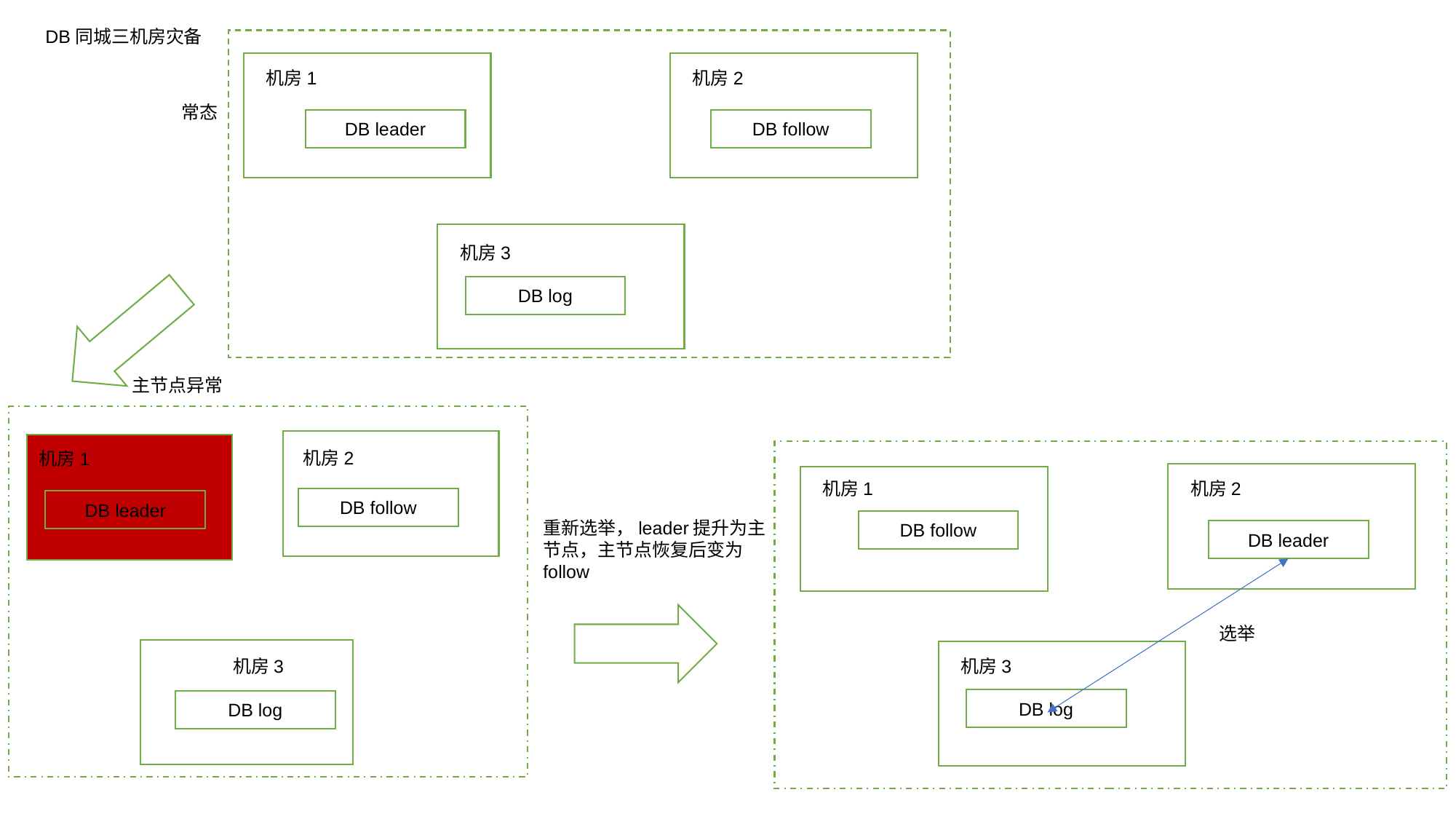

DB同城三机房灾备

机房1
机房2
常态
DB leader
DB follow

机房3
DB log

主节点异常

机房2

机房1

机房1
机房2
DB follow
DB leader
重新选举，leader提升为主节点，主节点恢复后变为follow
DB follow
DB leader

选举

机房3
机房3
DB log
DB log